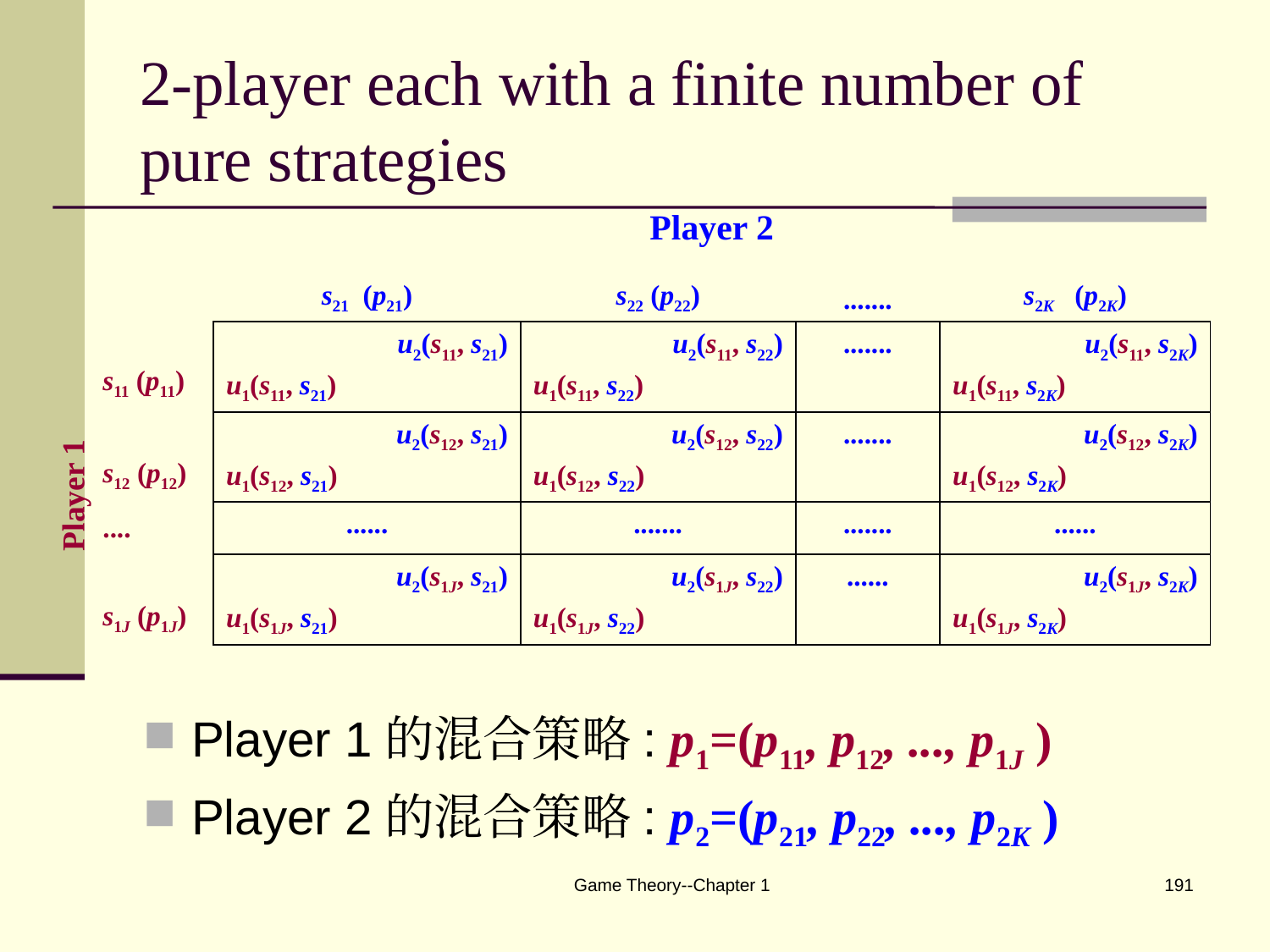

# 2-player each with a finite number of pure strategies
|  |  | Player 2 |  |  |  |
| --- | --- | --- | --- | --- | --- |
|  |  | s21 (p21) | s22 (p22) | ....... | s2K (p2K) |
|  | s11 (p11) | u2(s11, s21) u1(s11, s21) | u2(s11, s22) u1(s11, s22) | ....... | u2(s11, s2K) u1(s11, s2K) |
|  | s12 (p12) | u2(s12, s21) u1(s12, s21) | u2(s12, s22) u1(s12, s22) | ....... | u2(s12, s2K) u1(s12, s2K) |
|  | .... | ...... | ....... | ....... | ...... |
|  | s1J (p1J) | u2(s1J, s21) u1(s1J, s21) | u2(s1J, s22) u1(s1J, s22) | ...... | u2(s1J, s2K) u1(s1J, s2K) |
Player 1
Player 1的混合策略: p1=(p11, p12, ..., p1J )
Player 2的混合策略: p2=(p21, p22, ..., p2K )
Game Theory--Chapter 1
191